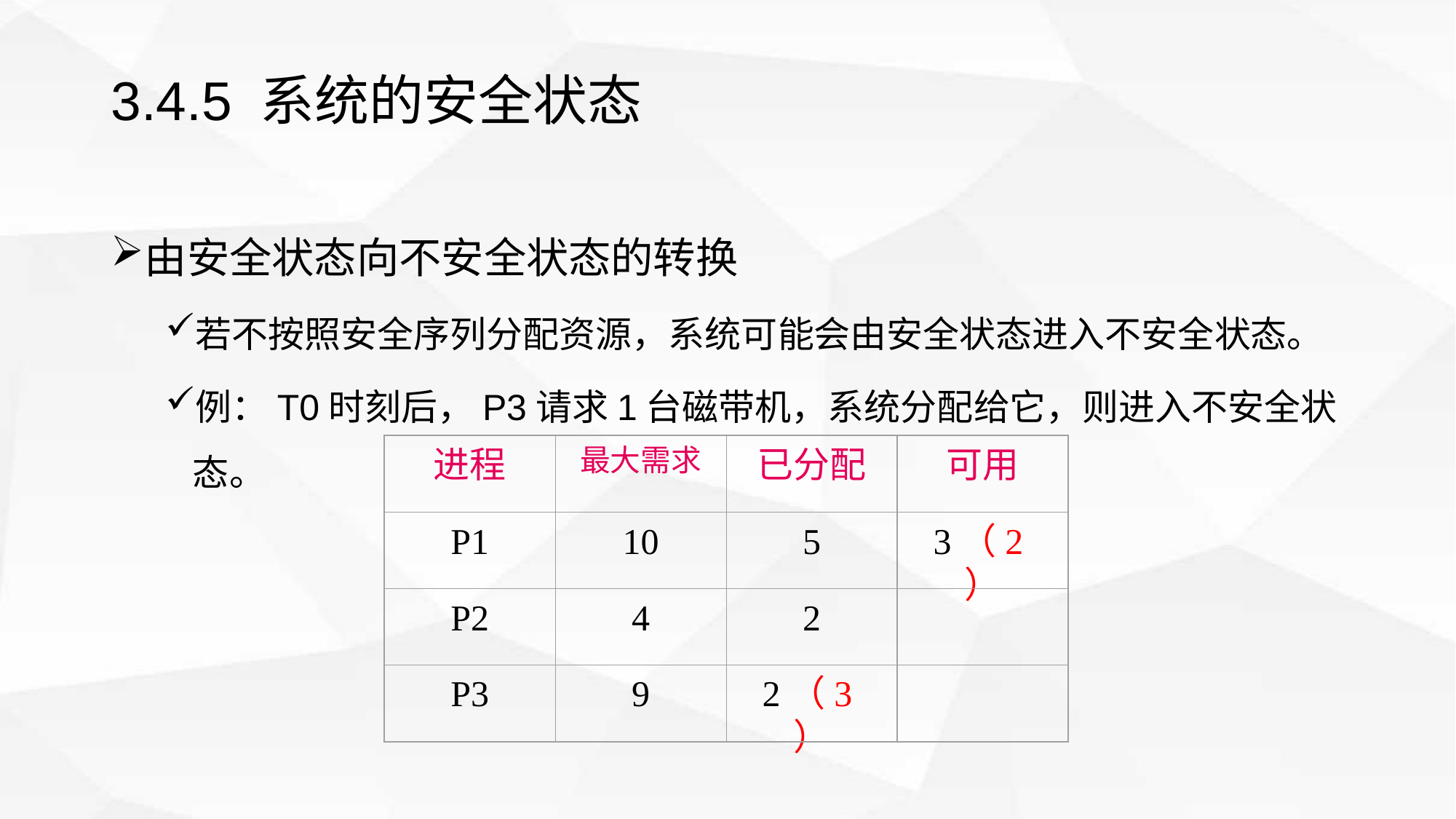

# 3.4.5 系统的安全状态
由安全状态向不安全状态的转换
若不按照安全序列分配资源，系统可能会由安全状态进入不安全状态。
例：T0时刻后，P3请求1台磁带机，系统分配给它，则进入不安全状态。

进程

最大需求

已分配

可用

P1

10

5

3（2）

P2

4

2

P3

9

2（3）